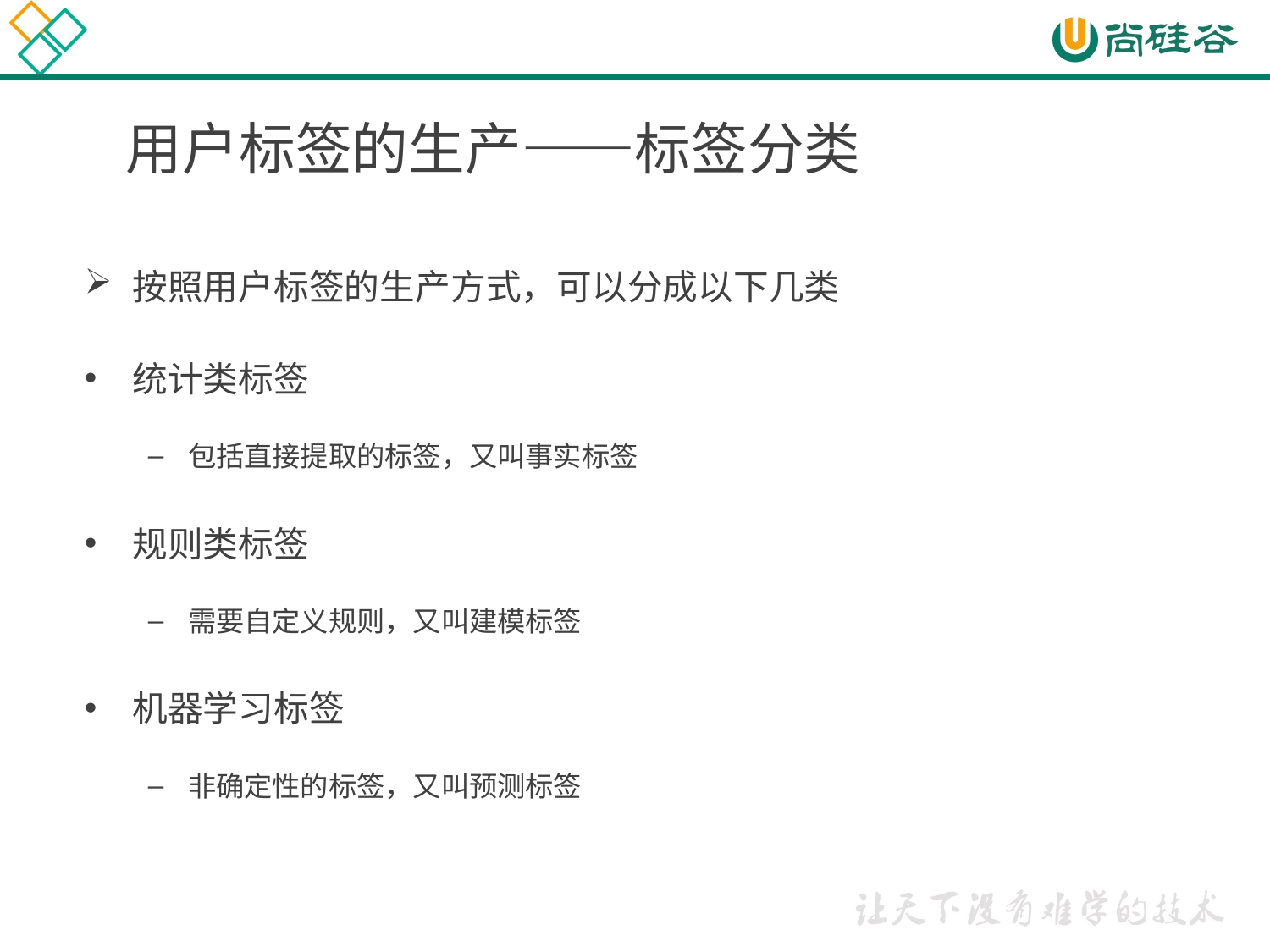

# 用户标签的生产——标签分类
按照用户标签的生产方式，可以分成以下几类
统计类标签
包括直接提取的标签，又叫事实标签
规则类标签
需要自定义规则，又叫建模标签
机器学习标签
非确定性的标签，又叫预测标签